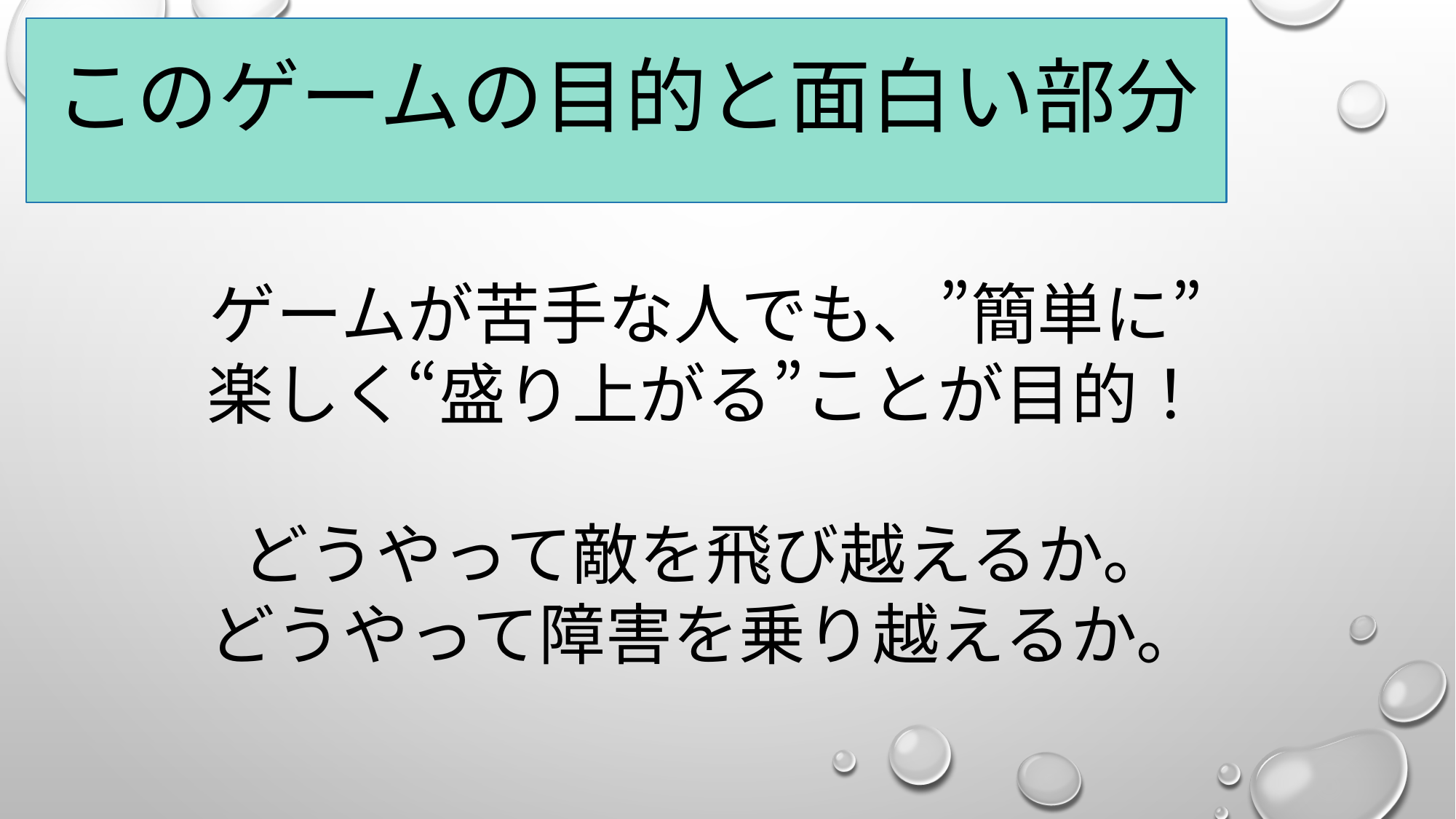

このゲームの目的と面白い部分
このゲームの目的と面白い部分

ゲームが苦手な人でも、”簡単に”
楽しく“盛り上がる”ことが目的！

どうやって敵を飛び越えるか。
どうやって障害を乗り越えるか。